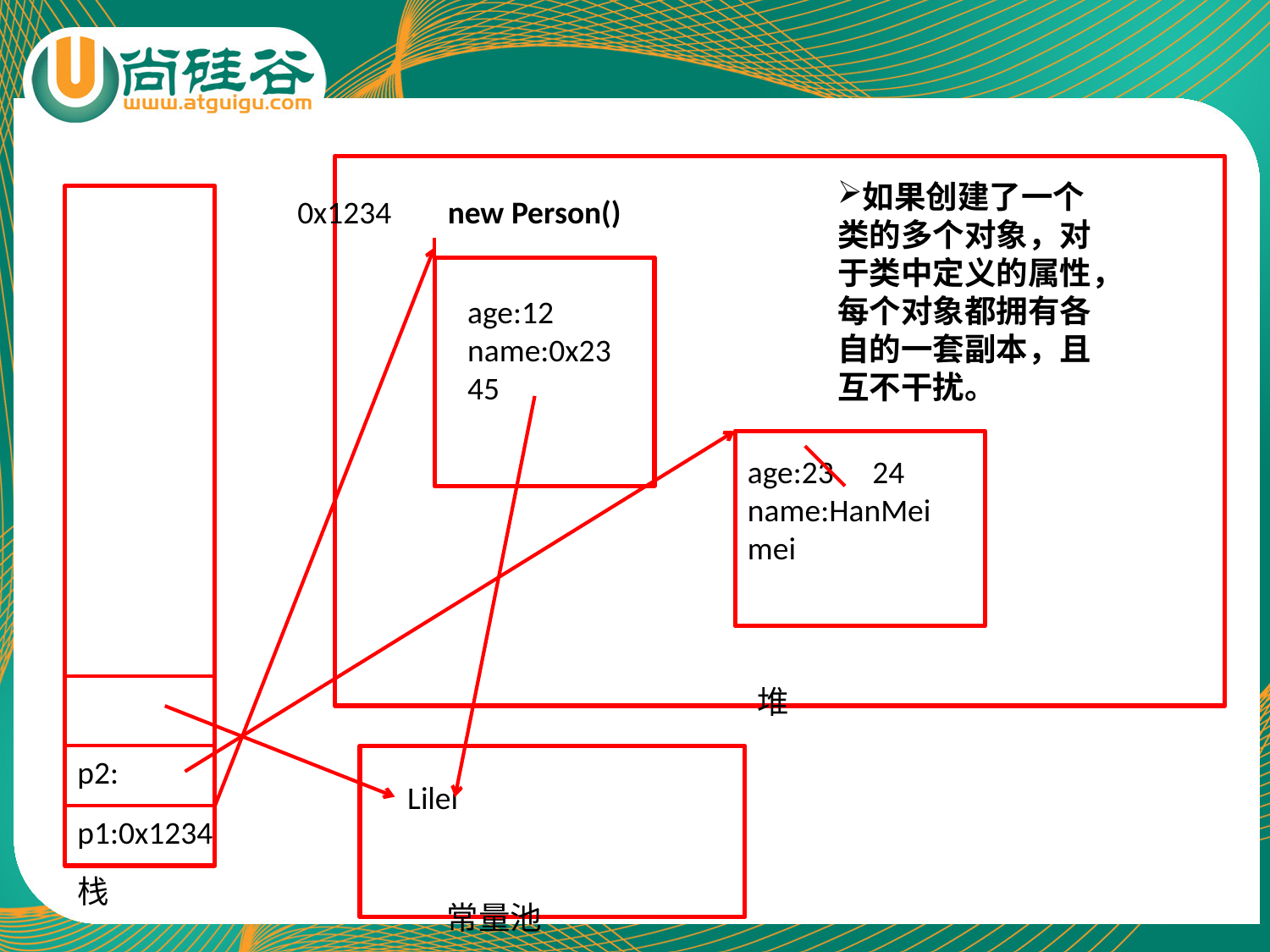

如果创建了一个类的多个对象，对于类中定义的属性，每个对象都拥有各自的一套副本，且互不干扰。

0x1234
new Person()

age:12
name:0x2345

age:23
name:HanMeimei
24
堆
p2:

Lilei
p1:0x1234
栈
常量池